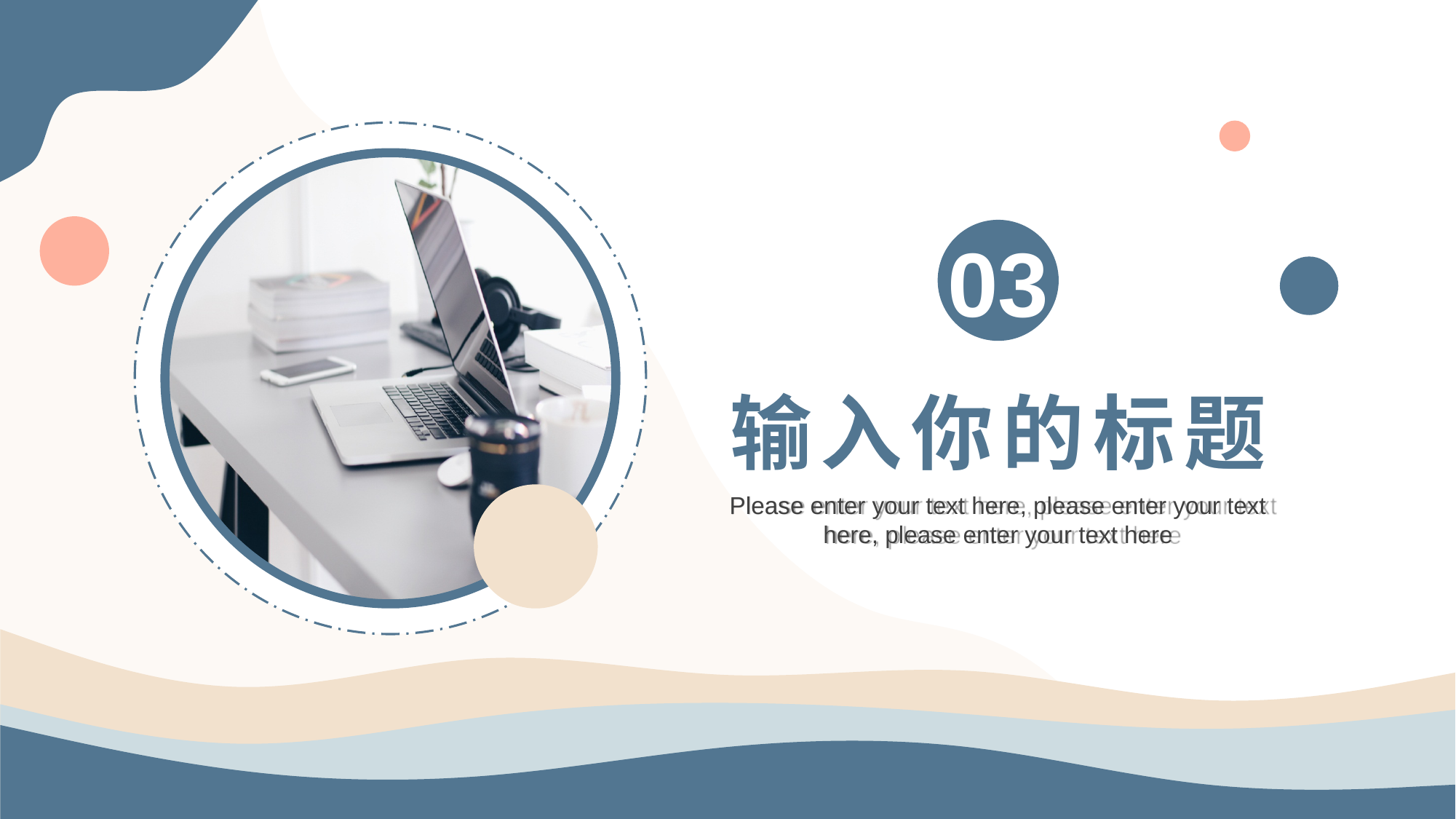

03

输入你的标题

Please enter your text here, please enter your text here, please enter your text here